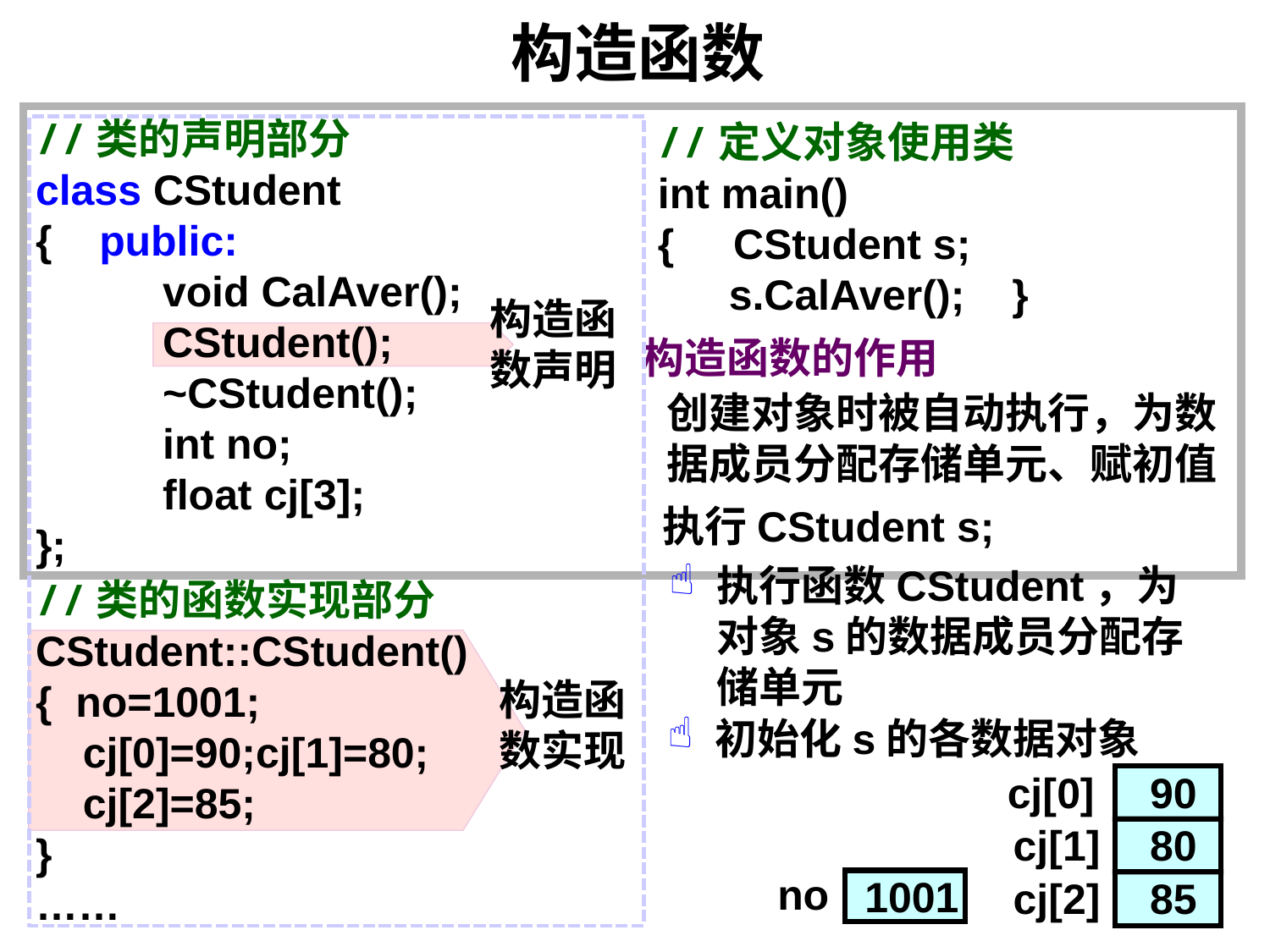

# 构造函数
//类的声明部分
class CStudent
{    public:
	void CalAver();
	CStudent();
	~CStudent();
  	int no;
	float cj[3];
};
//定义对象使用类
int main()
{     CStudent s;
      s.CalAver();    }

构造函数声明

构造函数的作用
创建对象时被自动执行，为数据成员分配存储单元、赋初值
执行CStudent s;
执行函数CStudent，为对象s的数据成员分配存储单元
//类的函数实现部分
CStudent::CStudent()
{  no=1001;
    cj[0]=90;cj[1]=80;
    cj[2]=85;
}
……

构造函数实现
初始化s的各数据对象
cj[0]

90
cj[1]

80
no

1001
cj[2]

85